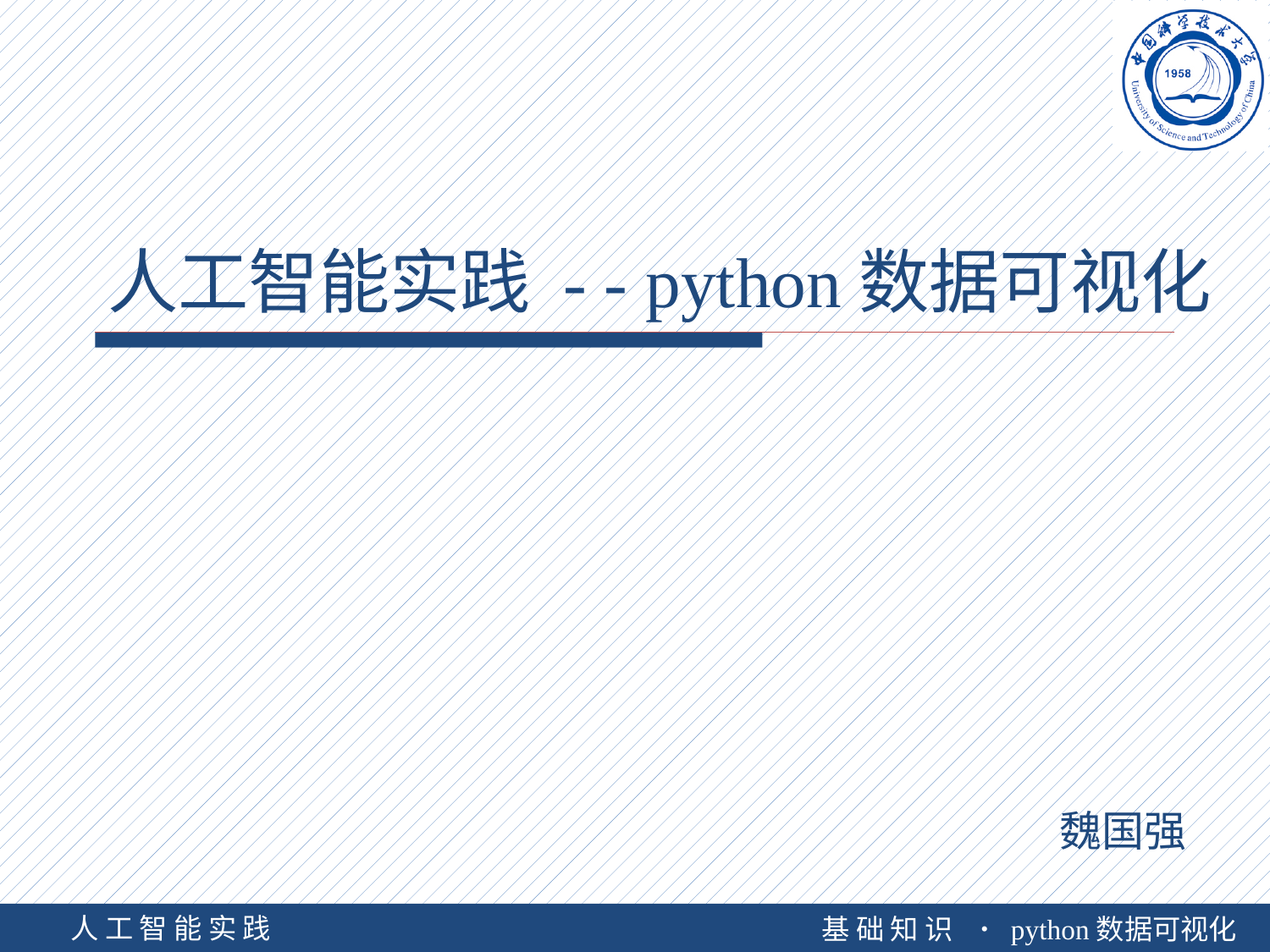

# 人工智能实践 - - python数据可视化
魏国强
基 础 知 识   ·   python数据可视化
人 工 智 能 实 践